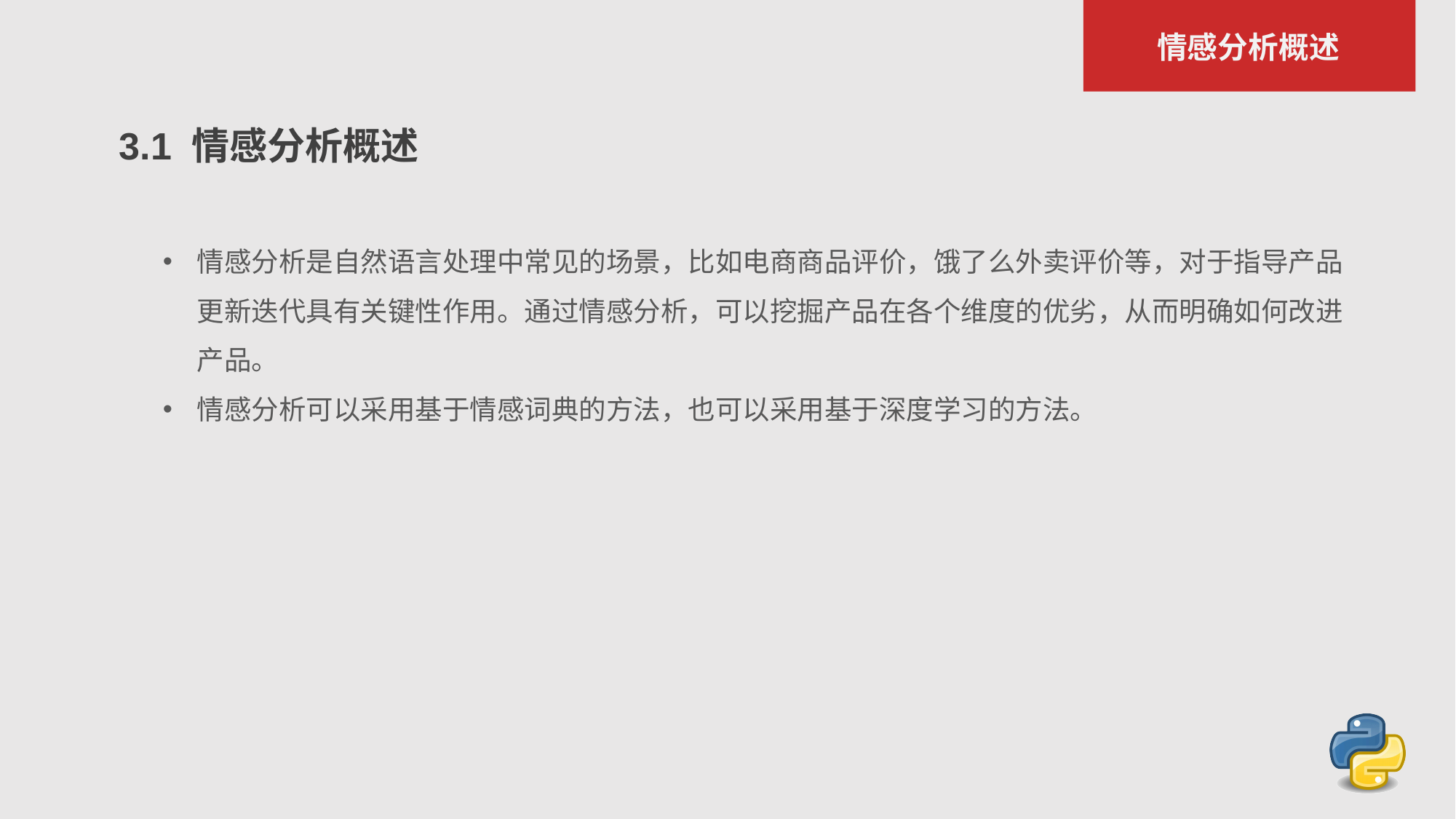

情感分析概述
3.1 情感分析概述
情感分析是自然语言处理中常见的场景，比如电商商品评价，饿了么外卖评价等，对于指导产品更新迭代具有关键性作用。通过情感分析，可以挖掘产品在各个维度的优劣，从而明确如何改进产品。
情感分析可以采用基于情感词典的方法，也可以采用基于深度学习的方法。